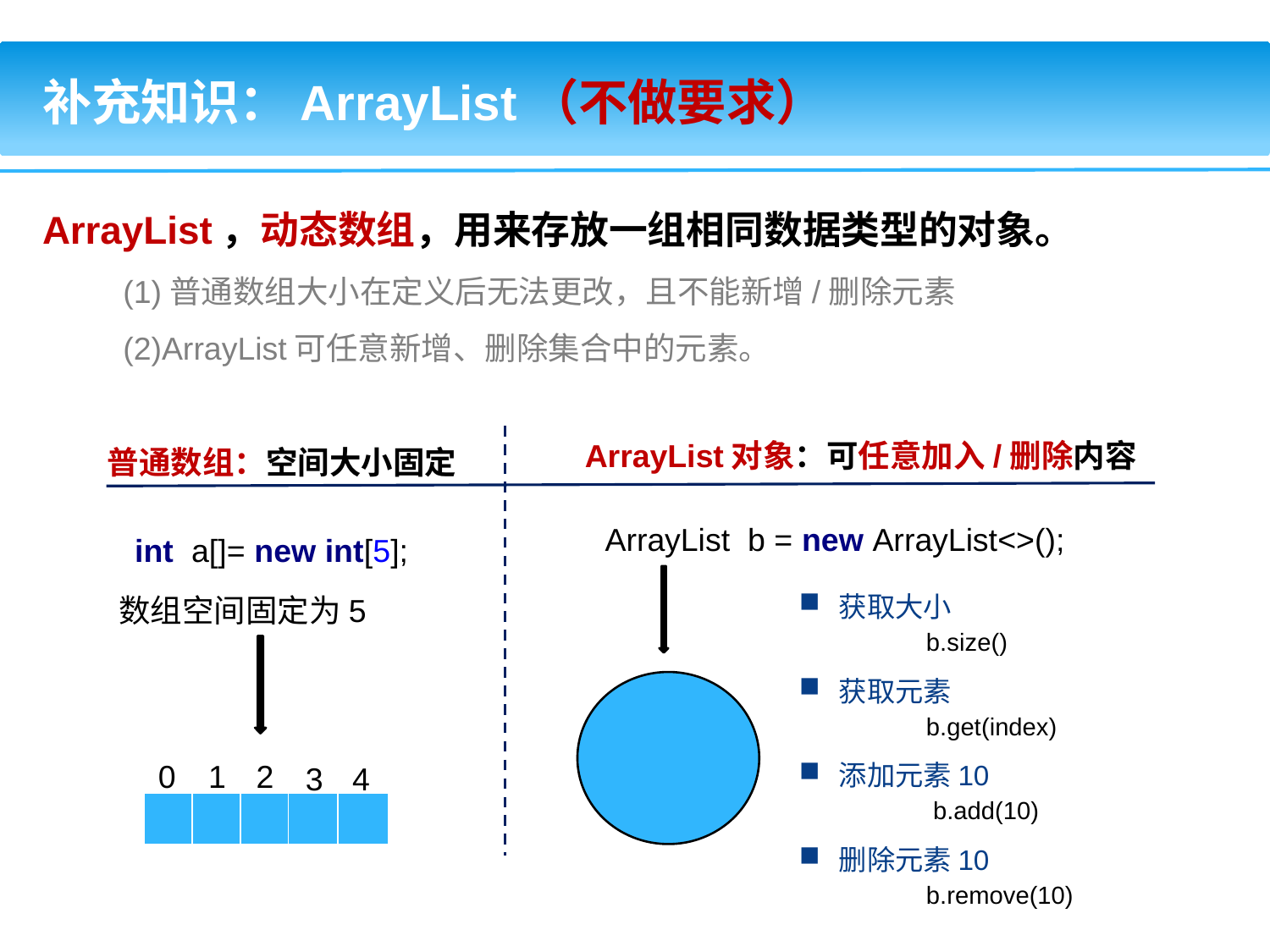

补充知识：ArrayList（不做要求）
ArrayList，动态数组，用来存放一组相同数据类型的对象。
(1)普通数组大小在定义后无法更改，且不能新增/删除元素
(2)ArrayList可任意新增、删除集合中的元素。
ArrayList对象：可任意加入/删除内容
ArrayList  b = new ArrayList<>();

获取大小
	b.size()
获取元素
	b.get(index)
添加元素10
	 b.add(10)
删除元素10
	b.remove(10)

普通数组：空间大小固定
int  a[]= new int[5];
数组空间固定为5

0
1
2
3
4
|  |  |  |  |  |
| --- | --- | --- | --- | --- |